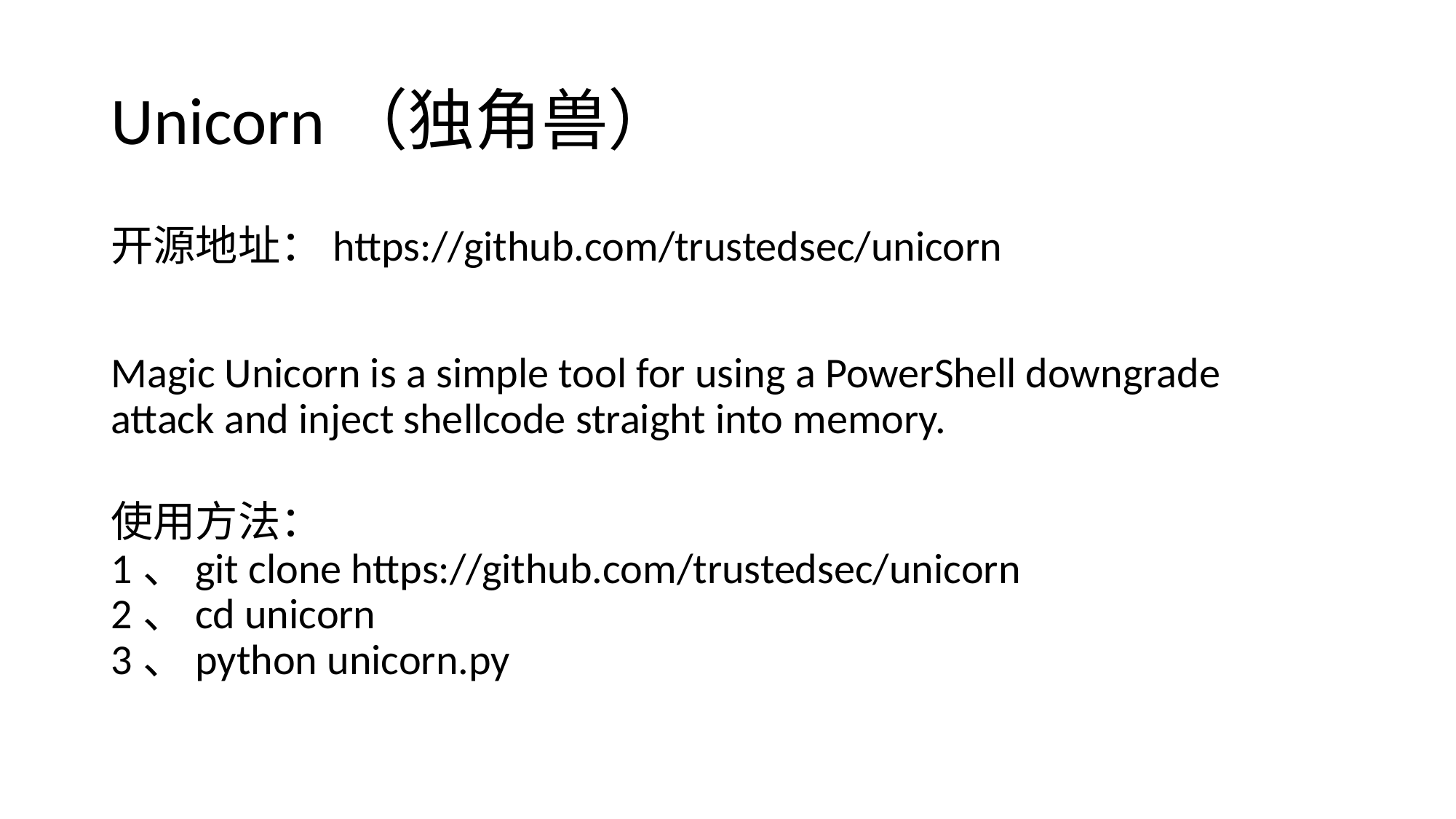

# Unicorn（独角兽）
开源地址：https://github.com/trustedsec/unicorn
Magic Unicorn is a simple tool for using a PowerShell downgrade attack and inject shellcode straight into memory.
使用方法：
1、git clone https://github.com/trustedsec/unicorn
2、cd unicorn
3、python unicorn.py